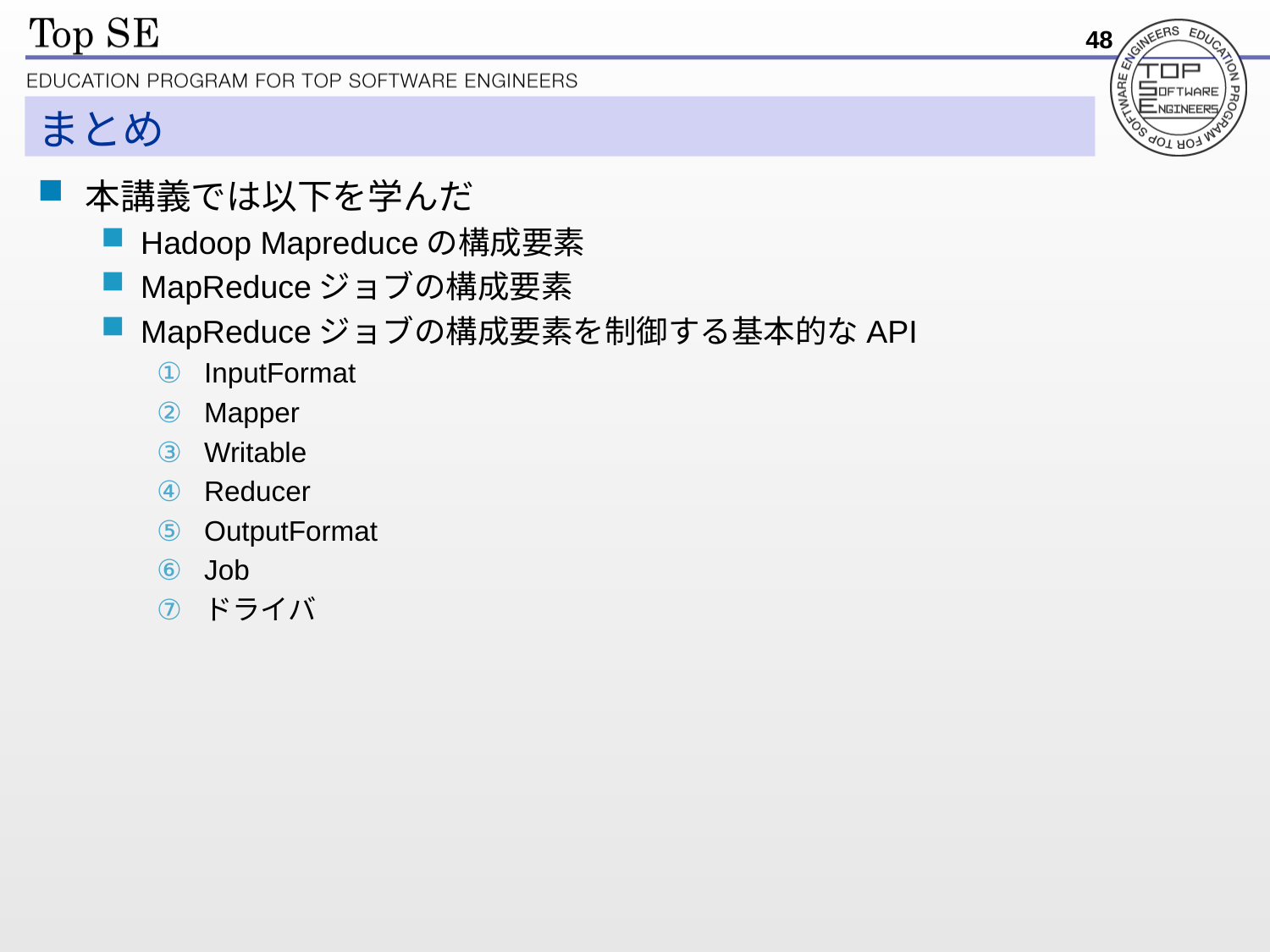

48
# まとめ
本講義では以下を学んだ
Hadoop Mapreduceの構成要素
MapReduceジョブの構成要素
MapReduceジョブの構成要素を制御する基本的なAPI
InputFormat
Mapper
Writable
Reducer
OutputFormat
Job
ドライバ